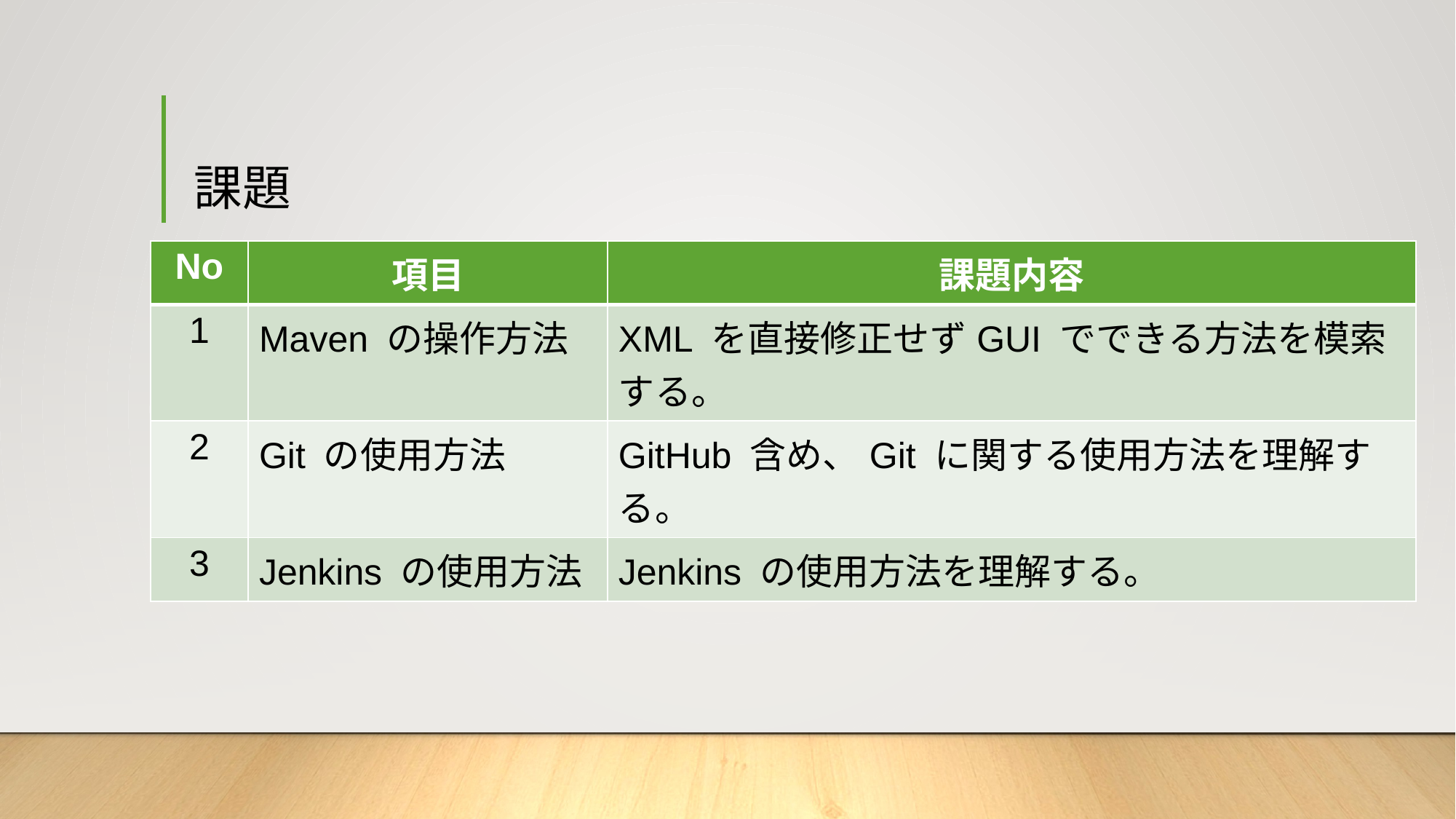

# 課題
| No | 項目 | 課題内容 |
| --- | --- | --- |
| 1 | Maven の操作方法 | XML を直接修正せずGUI でできる方法を模索する。 |
| 2 | Git の使用方法 | GitHub 含め、Git に関する使用方法を理解する。 |
| 3 | Jenkins の使用方法 | Jenkins の使用方法を理解する。 |